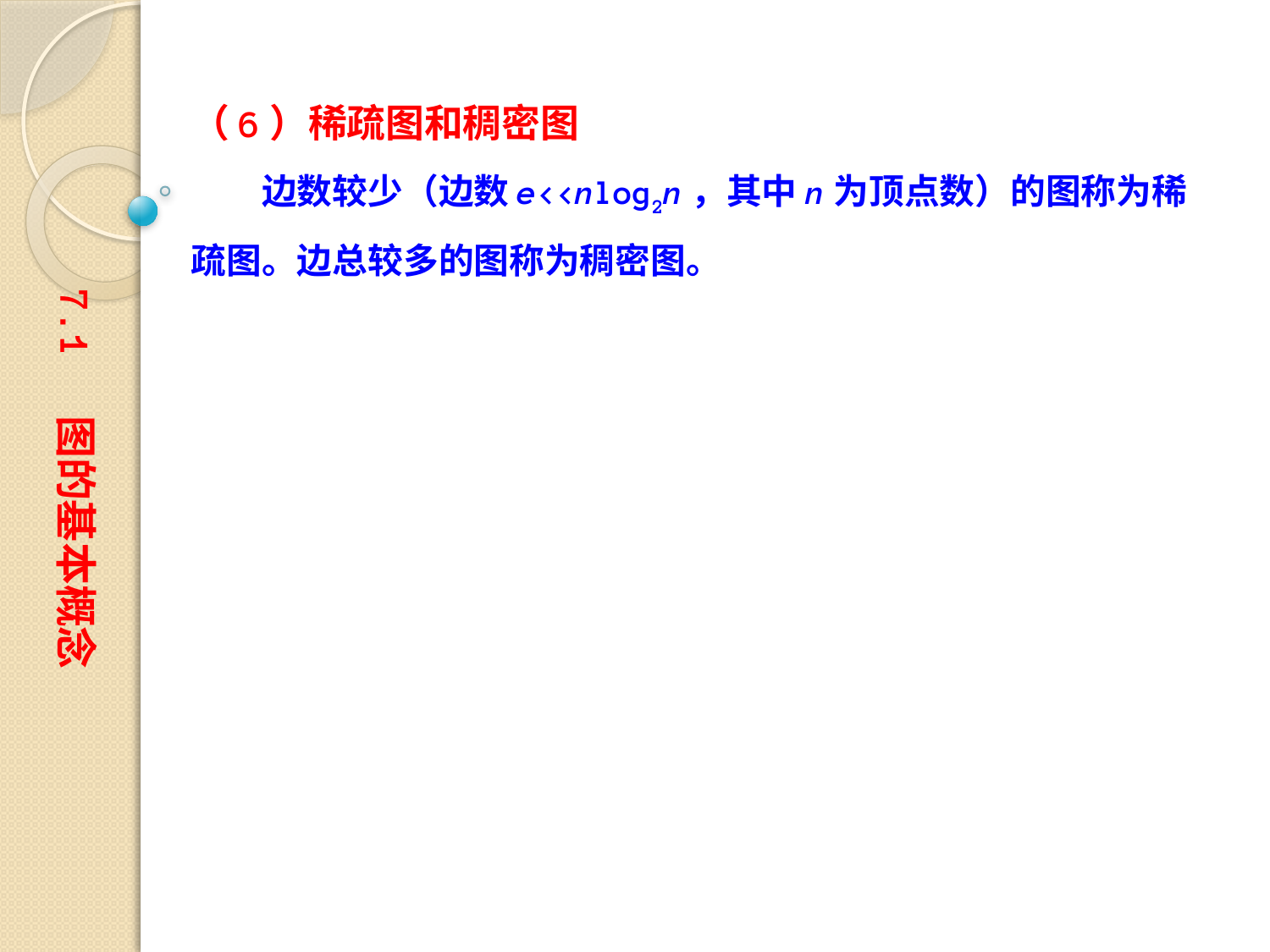

（6）稀疏图和稠密图
　　边数较少（边数e<<nlog2n，其中n为顶点数）的图称为稀疏图。边总较多的图称为稠密图。
7.1  图的基本概念